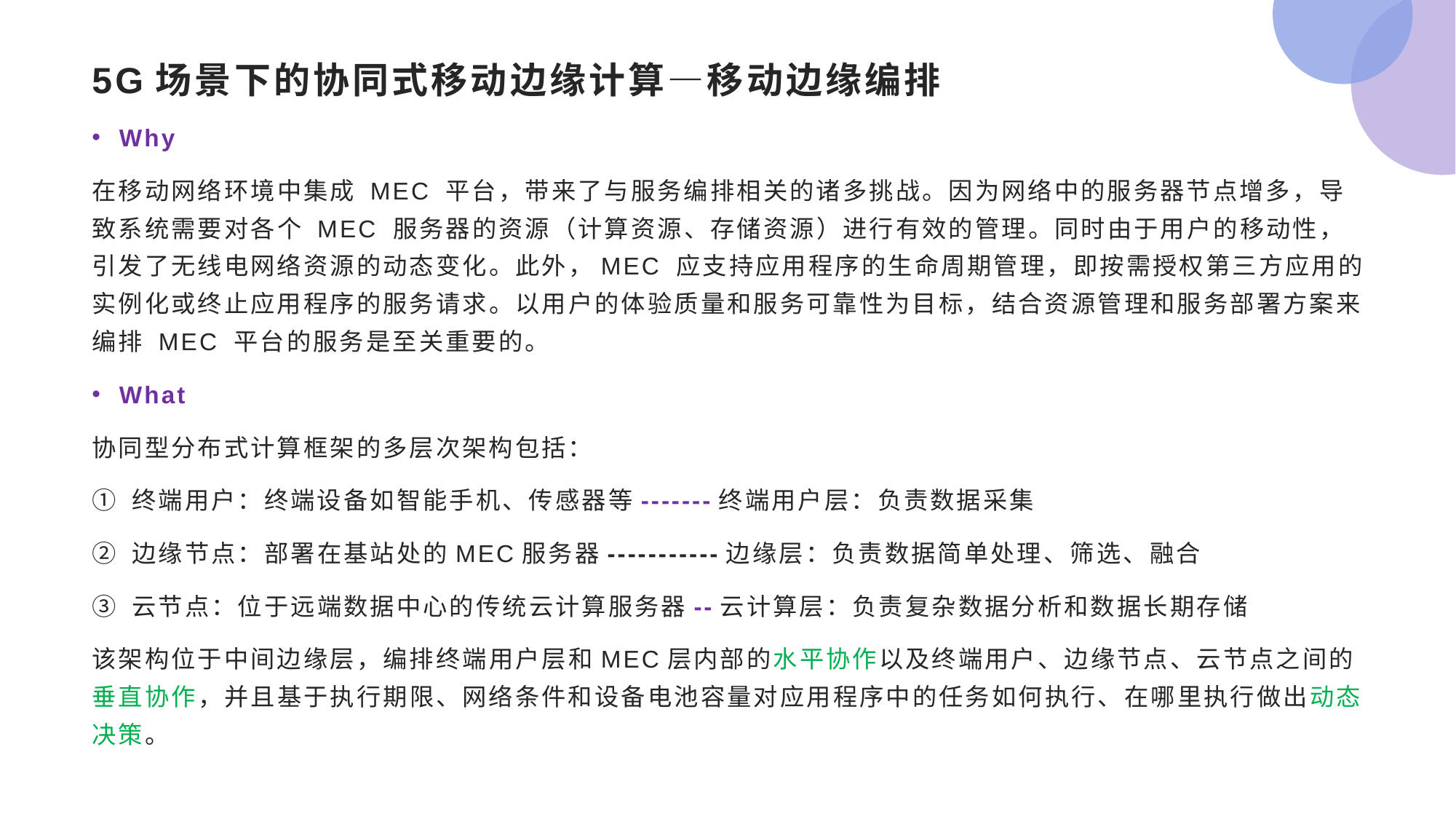

# 5G场景下的协同式移动边缘计算—移动边缘编排
Why
在移动网络环境中集成 MEC 平台，带来了与服务编排相关的诸多挑战。因为网络中的服务器节点增多，导致系统需要对各个 MEC 服务器的资源（计算资源、存储资源）进行有效的管理。同时由于用户的移动性，引发了无线电网络资源的动态变化。此外，MEC 应支持应用程序的生命周期管理，即按需授权第三方应用的实例化或终止应用程序的服务请求。以用户的体验质量和服务可靠性为目标，结合资源管理和服务部署方案来编排 MEC 平台的服务是至关重要的。
What
协同型分布式计算框架的多层次架构包括：
① 终端用户：终端设备如智能手机、传感器等-------终端用户层：负责数据采集
② 边缘节点：部署在基站处的MEC服务器-----------边缘层：负责数据简单处理、筛选、融合
③ 云节点：位于远端数据中心的传统云计算服务器--云计算层：负责复杂数据分析和数据长期存储
该架构位于中间边缘层，编排终端用户层和MEC层内部的水平协作以及终端用户、边缘节点、云节点之间的垂直协作，并且基于执行期限、网络条件和设备电池容量对应用程序中的任务如何执行、在哪里执行做出动态决策。